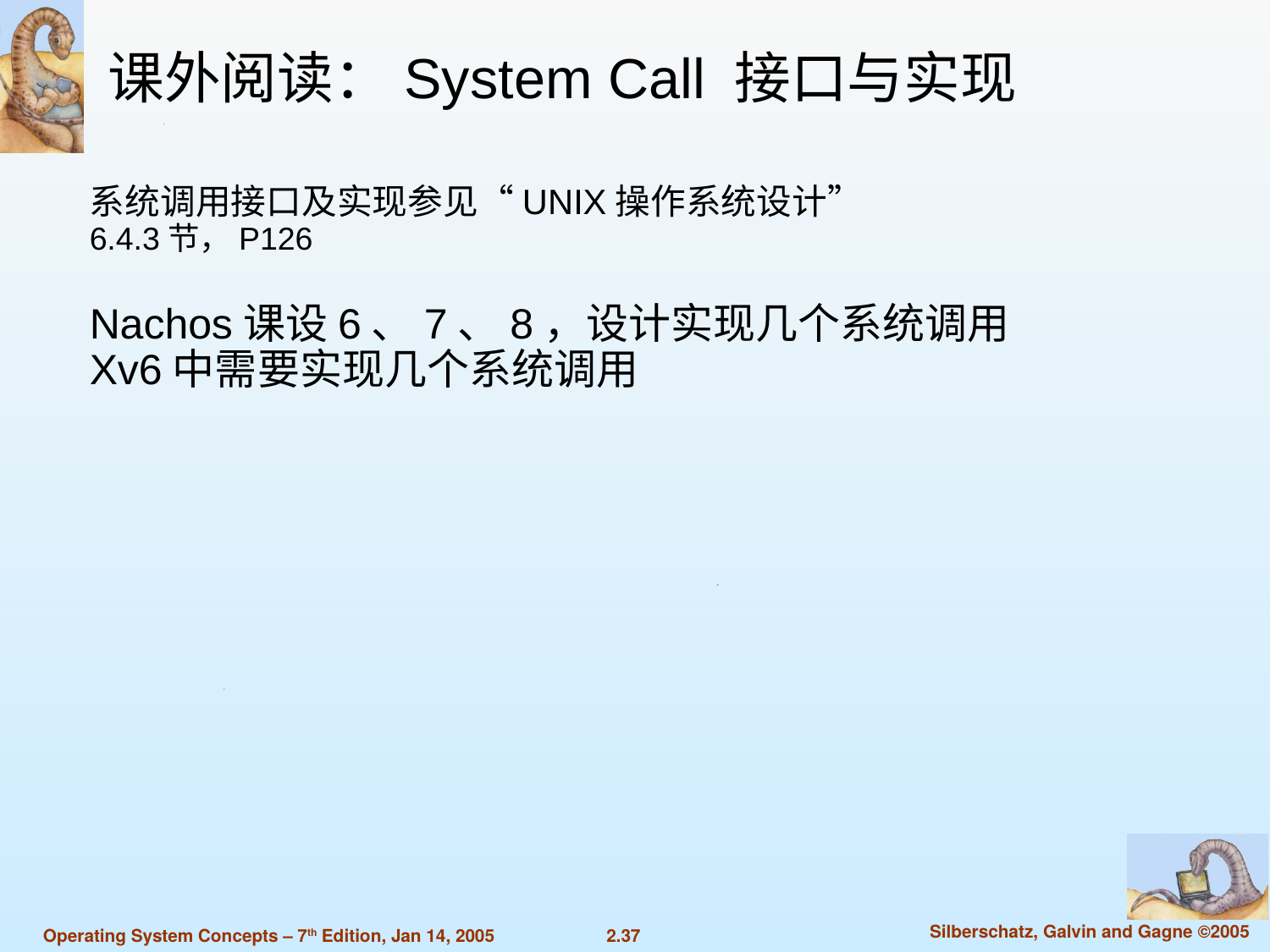

课外阅读：System Call 接口与实现
系统调用接口及实现参见“UNIX操作系统设计”
6.4.3节，P126

Nachos课设6、7、8，设计实现几个系统调用
Xv6中需要实现几个系统调用